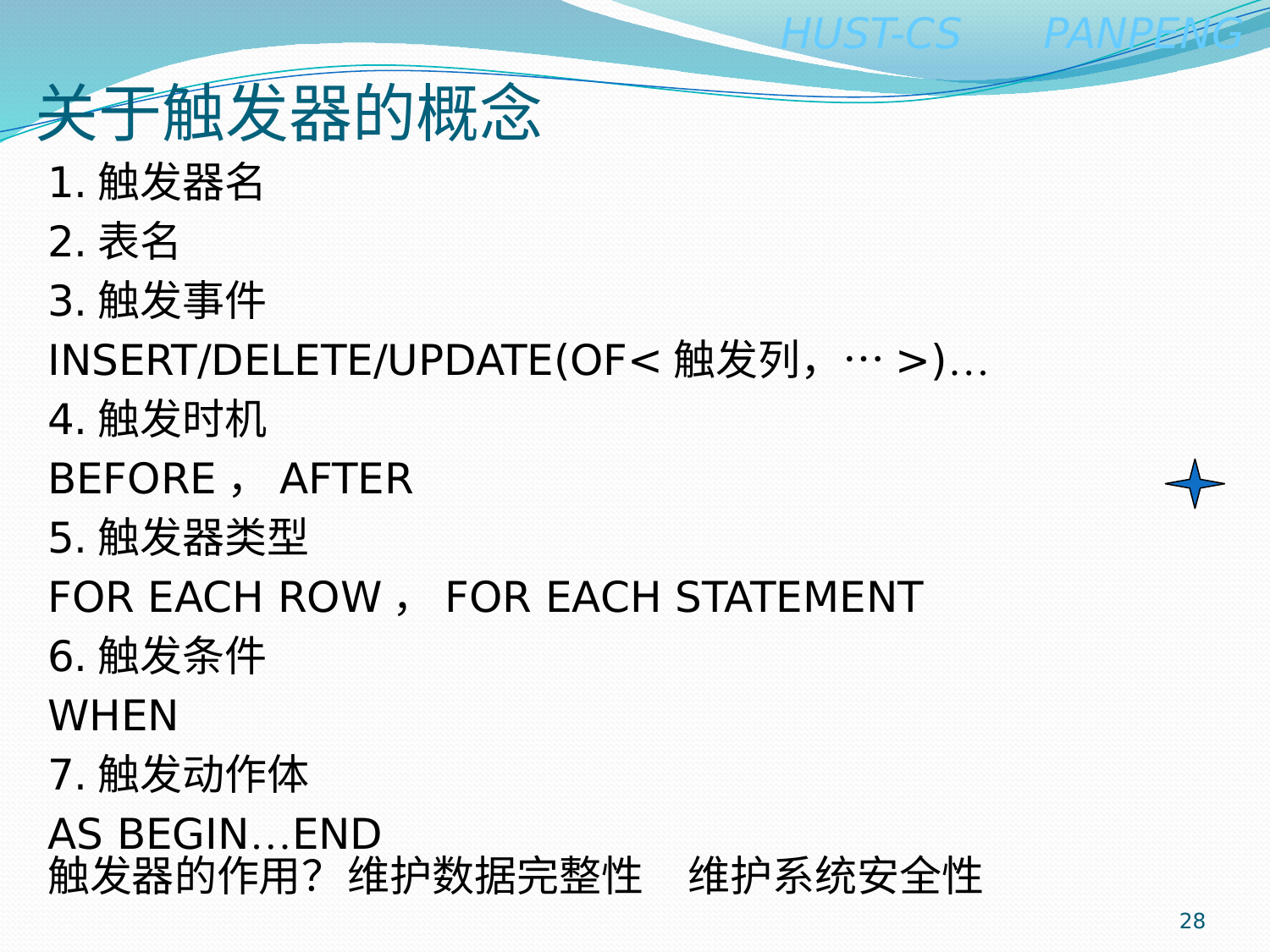

# 关于触发器的概念
1.触发器名
2.表名
3.触发事件
INSERT/DELETE/UPDATE(OF<触发列，…>)…
4.触发时机
BEFORE，AFTER
5.触发器类型
FOR EACH ROW，FOR EACH STATEMENT
6.触发条件
WHEN
7.触发动作体
AS BEGIN…END

触发器的作用？
维护数据完整性
维护系统安全性
28